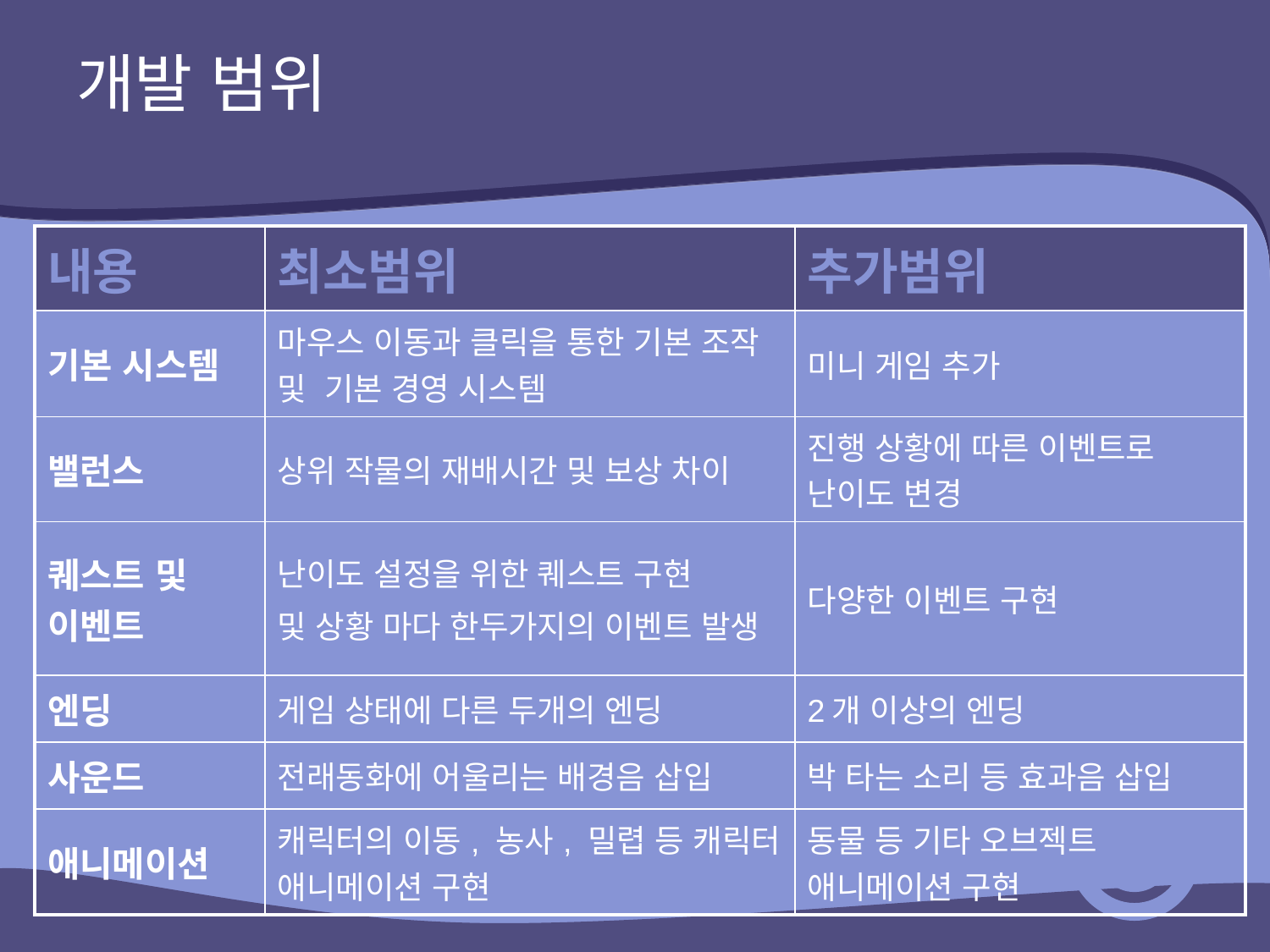

# 개발 범위
| 내용 | 최소범위 | 추가범위 |
| --- | --- | --- |
| 기본 시스템 | 마우스 이동과 클릭을 통한 기본 조작 및 기본 경영 시스템 | 미니 게임 추가 |
| 밸런스 | 상위 작물의 재배시간 및 보상 차이 | 진행 상황에 따른 이벤트로 난이도 변경 |
| 퀘스트 및 이벤트 | 난이도 설정을 위한 퀘스트 구현 및 상황 마다 한두가지의 이벤트 발생 | 다양한 이벤트 구현 |
| 엔딩 | 게임 상태에 다른 두개의 엔딩 | 2개 이상의 엔딩 |
| 사운드 | 전래동화에 어울리는 배경음 삽입 | 박 타는 소리 등 효과음 삽입 |
| 애니메이션 | 캐릭터의 이동, 농사, 밀렵 등 캐릭터 애니메이션 구현 | 동물 등 기타 오브젝트 애니메이션 구현 |